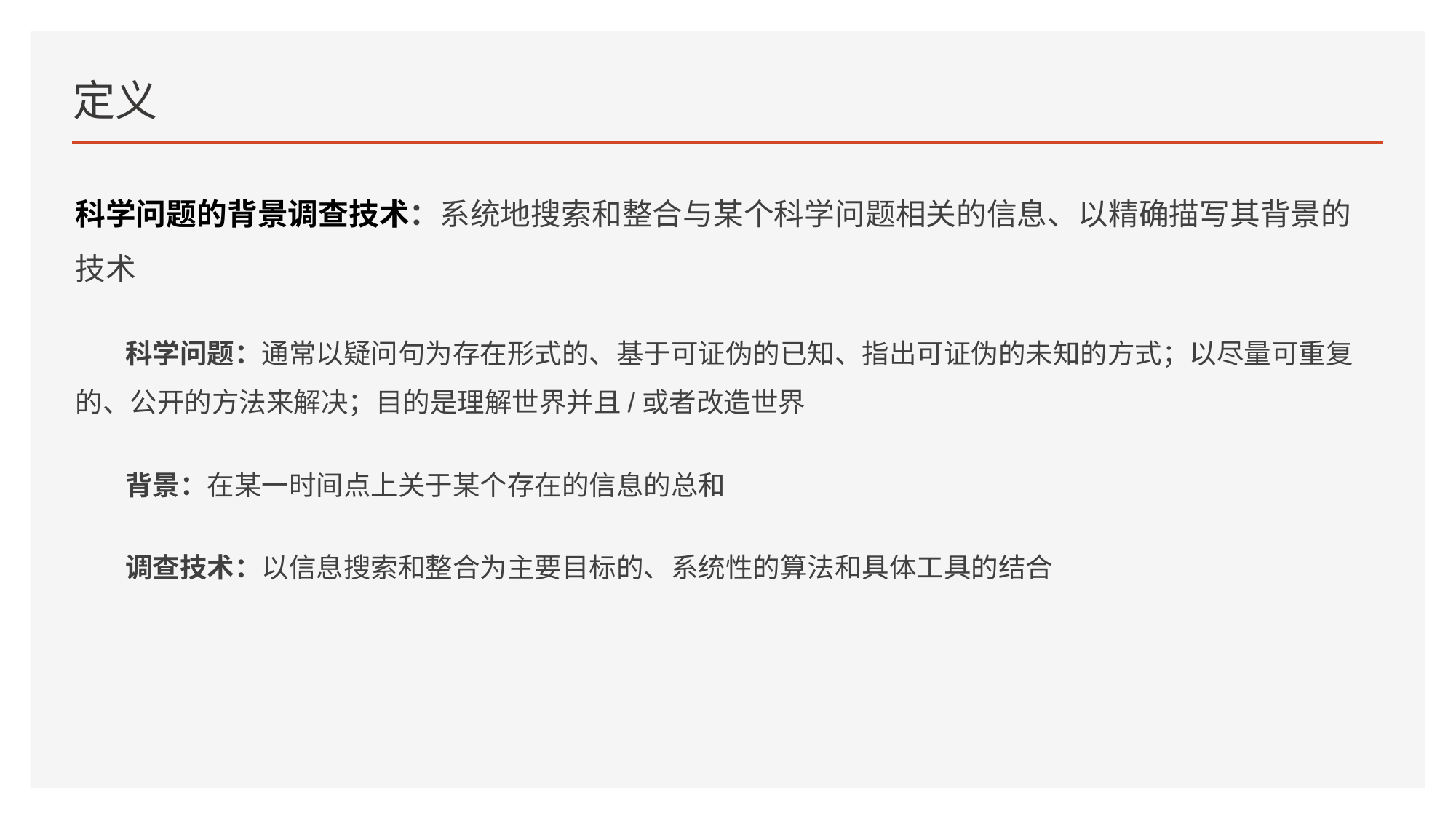

# 定义
科学问题的背景调查技术：系统地搜索和整合与某个科学问题相关的信息、以精确描写其背景的技术
       科学问题：通常以疑问句为存在形式的、基于可证伪的已知、指出可证伪的未知的方式；以尽量可重复的、公开的方法来解决；目的是理解世界并且/或者改造世界
       背景：在某一时间点上关于某个存在的信息的总和
       调查技术：以信息搜索和整合为主要目标的、系统性的算法和具体工具的结合